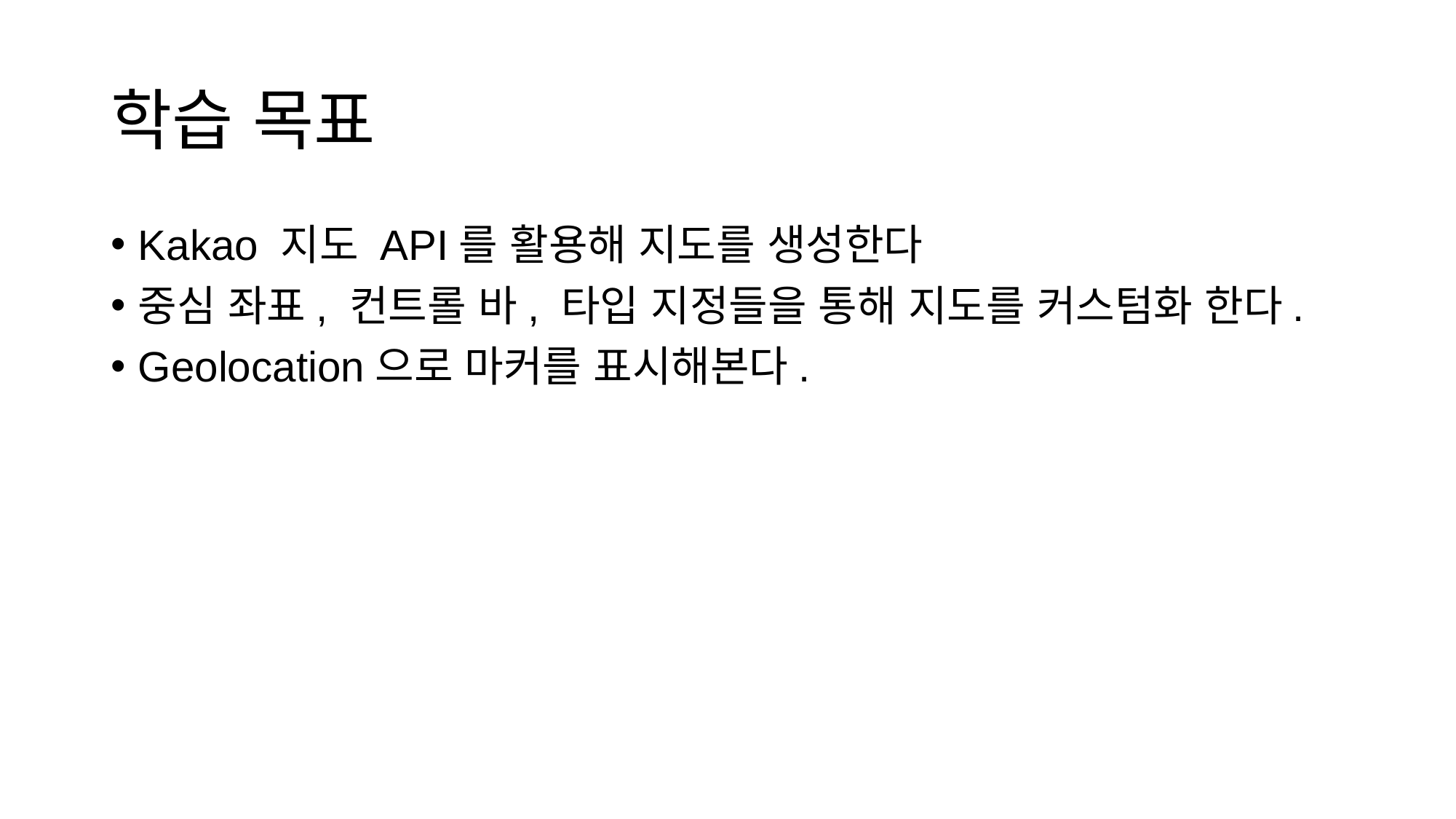

# 학습 목표
Kakao 지도 API를 활용해 지도를 생성한다
중심 좌표, 컨트롤 바, 타입 지정들을 통해 지도를 커스텀화 한다.
Geolocation으로 마커를 표시해본다.